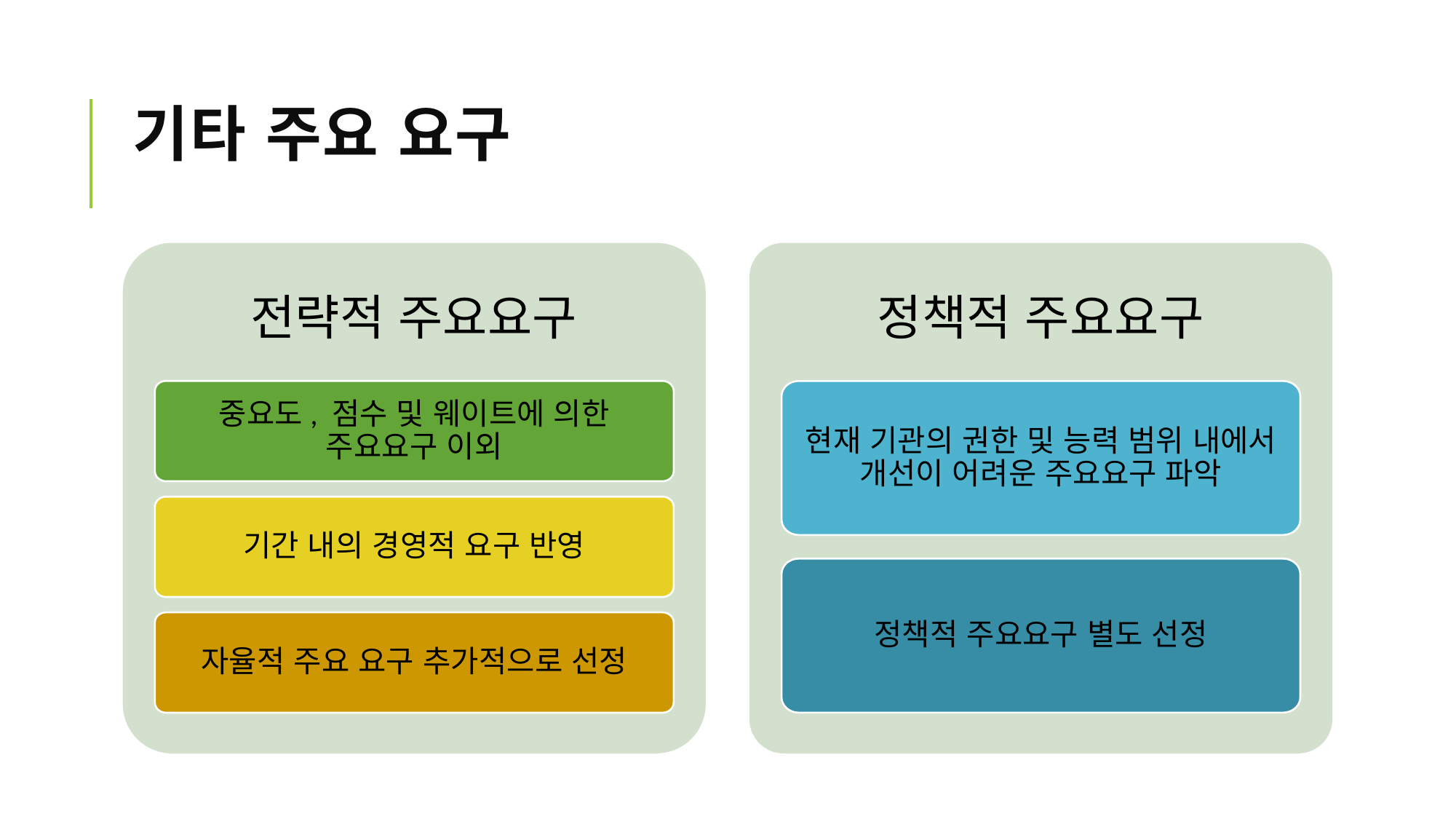

# 기타 주요 요구
전략적 주요요구
정책적 주요요구
중요도, 점수 및 웨이트에 의한 주요요구 이외
현재 기관의 권한 및 능력 범위 내에서 개선이 어려운 주요요구 파악
기간 내의 경영적 요구 반영
정책적 주요요구 별도 선정
자율적 주요 요구 추가적으로 선정